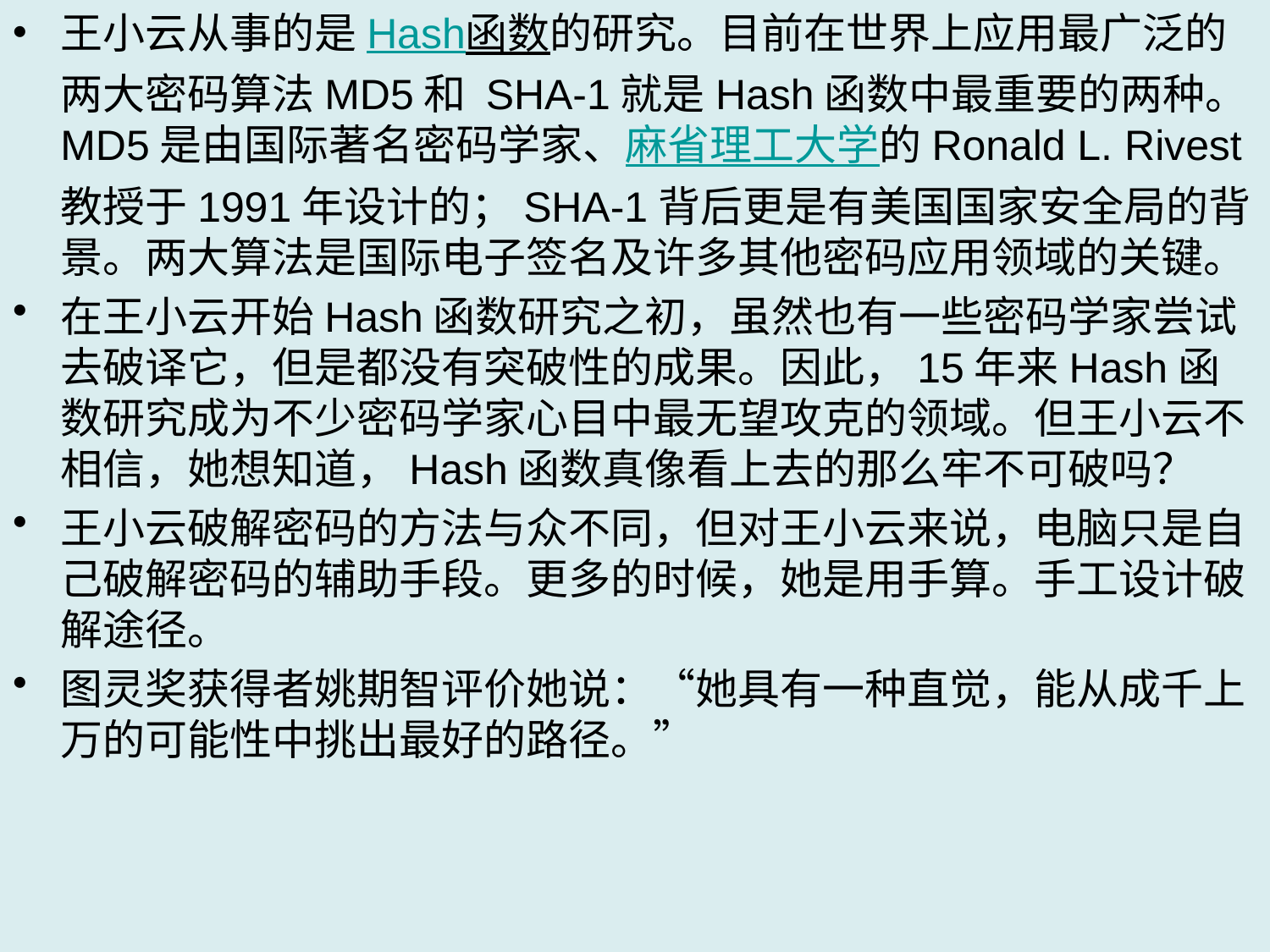

王小云从事的是Hash函数的研究。目前在世界上应用最广泛的两大密码算法MD5和 SHA-1就是Hash函数中最重要的两种。MD5是由国际著名密码学家、麻省理工大学的Ronald L. Rivest教授于1991年设计的；SHA-1背后更是有美国国家安全局的背景。两大算法是国际电子签名及许多其他密码应用领域的关键。
在王小云开始Hash函数研究之初，虽然也有一些密码学家尝试去破译它，但是都没有突破性的成果。因此，15年来Hash函数研究成为不少密码学家心目中最无望攻克的领域。但王小云不相信，她想知道，Hash函数真像看上去的那么牢不可破吗？
王小云破解密码的方法与众不同，但对王小云来说，电脑只是自己破解密码的辅助手段。更多的时候，她是用手算。手工设计破解途径。
图灵奖获得者姚期智评价她说：“她具有一种直觉，能从成千上万的可能性中挑出最好的路径。”